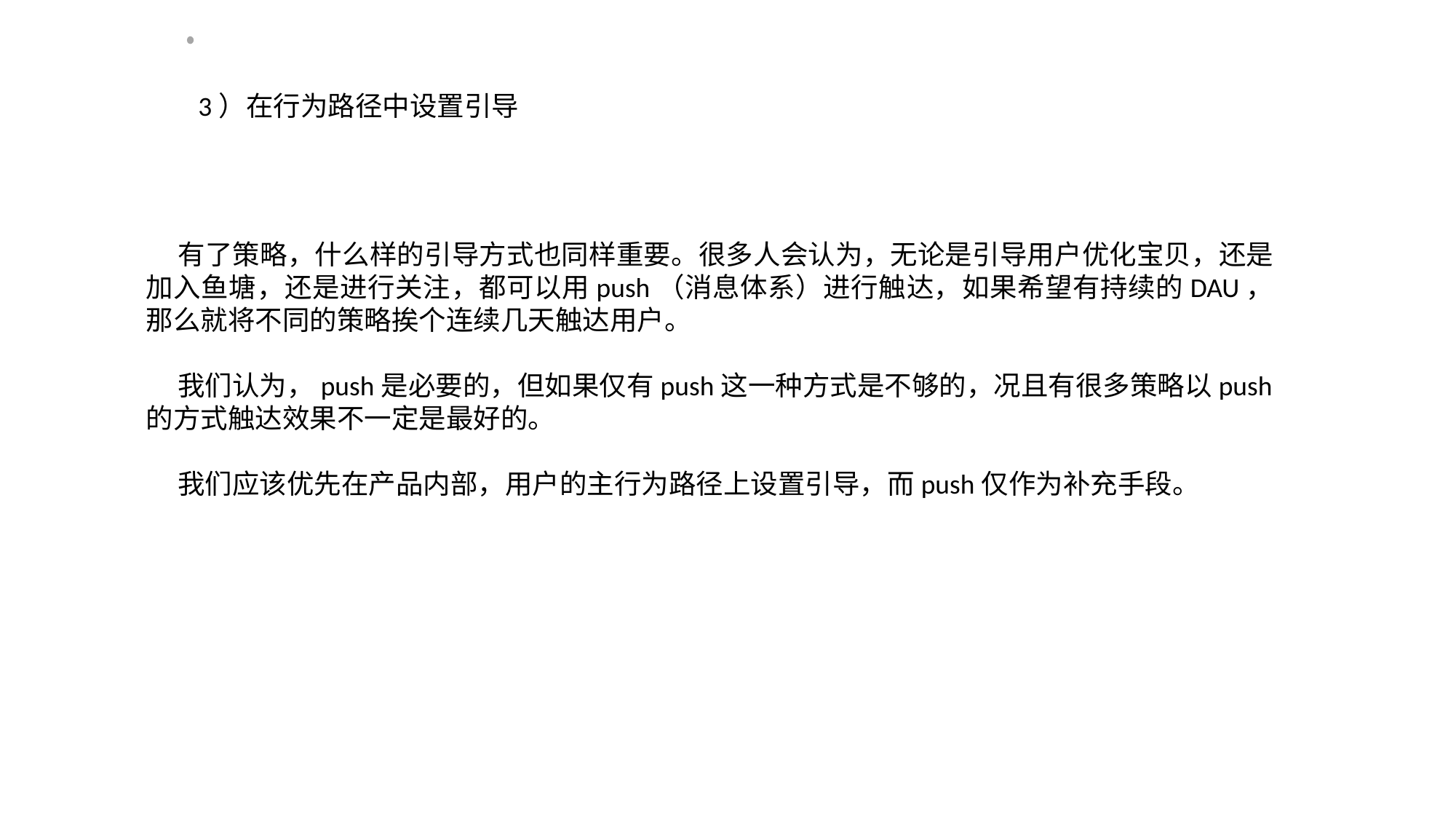

3）在行为路径中设置引导
有了策略，什么样的引导方式也同样重要。很多人会认为，无论是引导用户优化宝贝，还是加入鱼塘，还是进行关注，都可以用push（消息体系）进行触达，如果希望有持续的DAU，那么就将不同的策略挨个连续几天触达用户。

我们认为，push是必要的，但如果仅有push这一种方式是不够的，况且有很多策略以push的方式触达效果不一定是最好的。

我们应该优先在产品内部，用户的主行为路径上设置引导，而push仅作为补充手段。